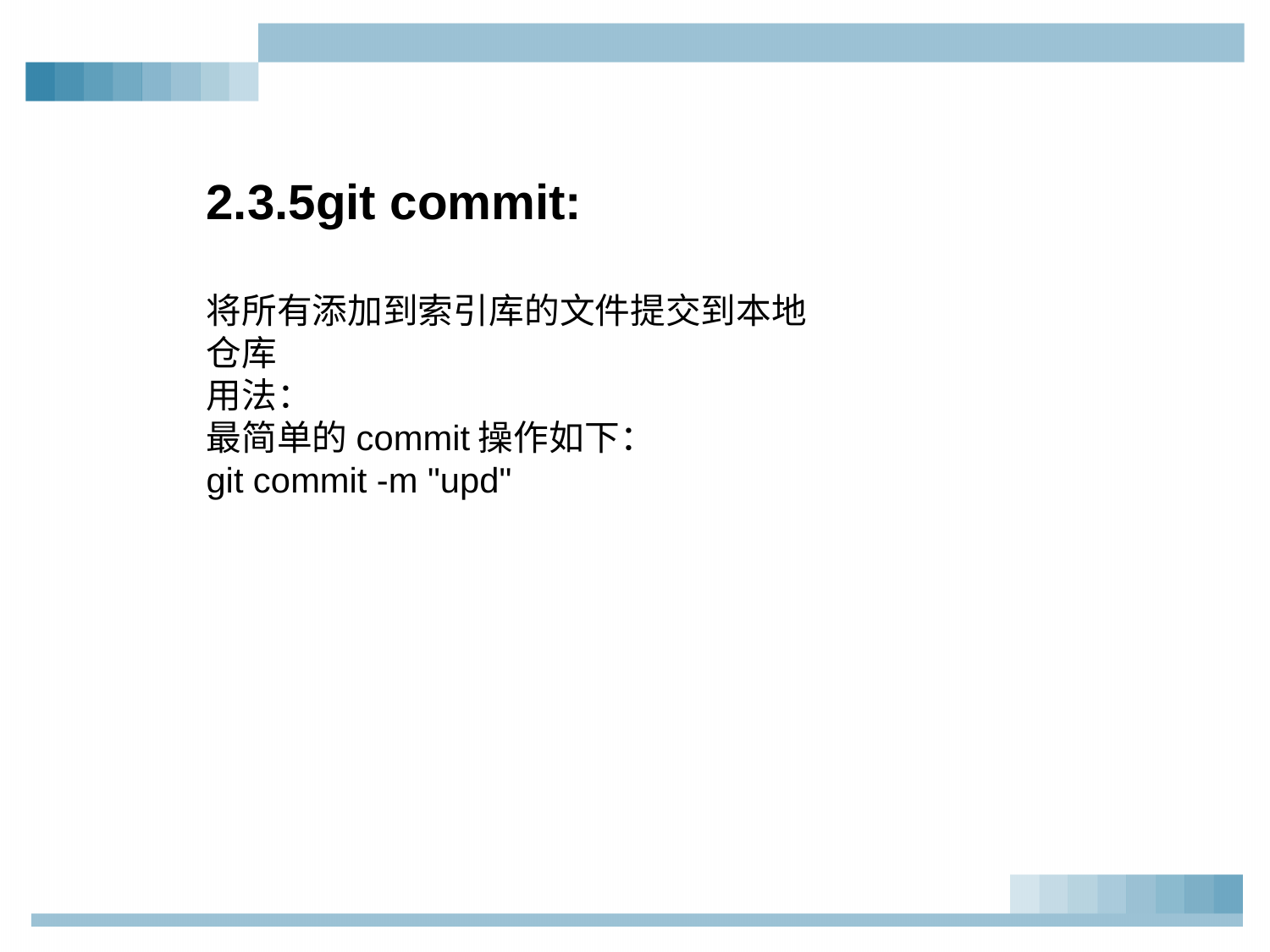

2.3.5git commit:

将所有添加到索引库的文件提交到本地仓库
用法：
最简单的commit操作如下：
git commit -m "upd"